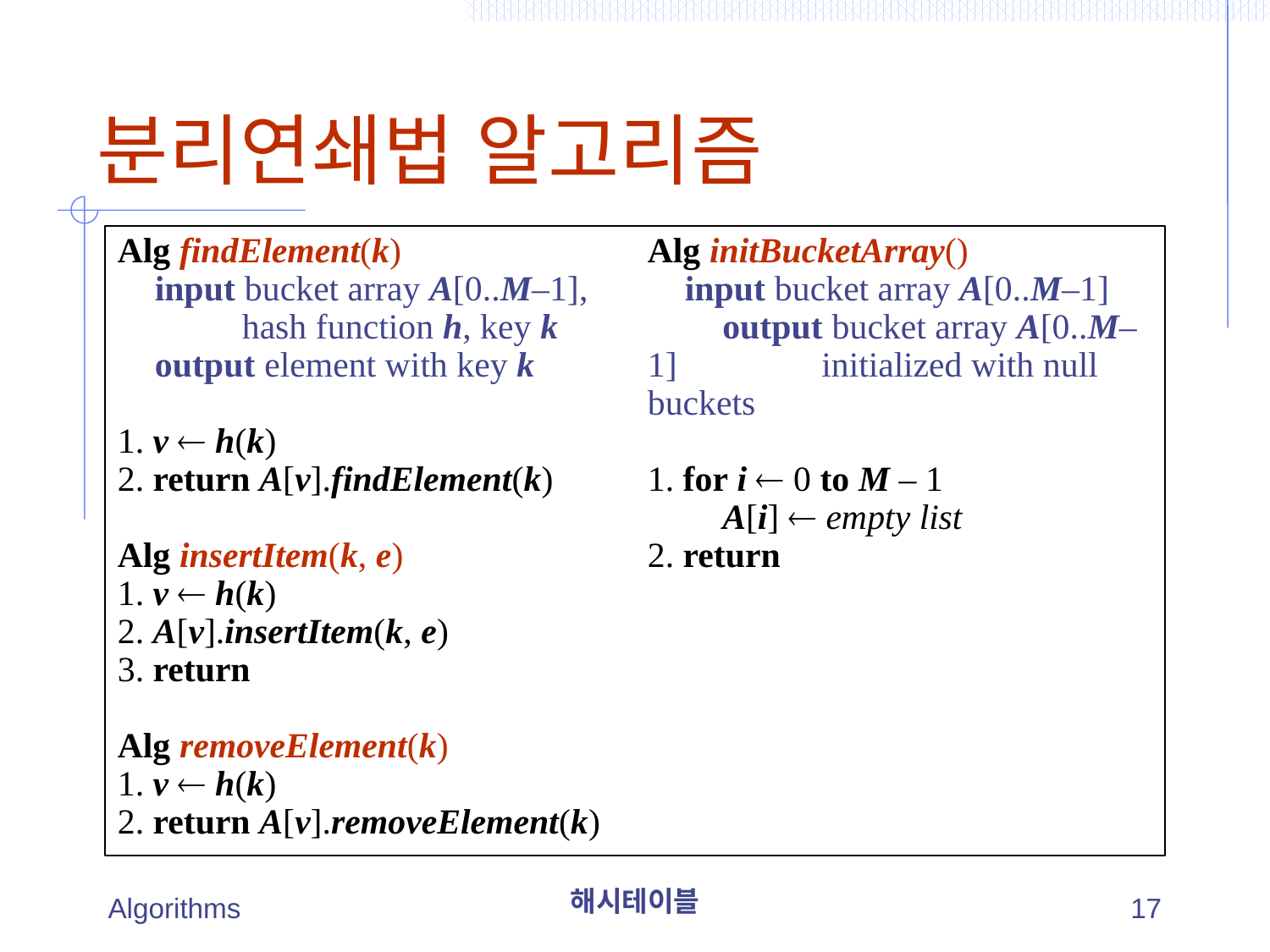

# 분리연쇄법 알고리즘

Alg initBucketArray()
	input bucket array A[0..M–1]		output bucket array A[0..M–1] 			initialized with null buckets

1. for i ← 0 to M – 1
		A[i] ← empty list
2. return
Alg findElement(k)
	input bucket array A[0..M–1], 			hash function h, key k
	output element with key k

1. v ← h(k)
2. return A[v].findElement(k)

Alg insertItem(k, e)
1. v ← h(k)
2. A[v].insertItem(k, e)
3. return

Alg removeElement(k)
1. v ← h(k)
2. return A[v].removeElement(k)
Algorithms
해시테이블
17